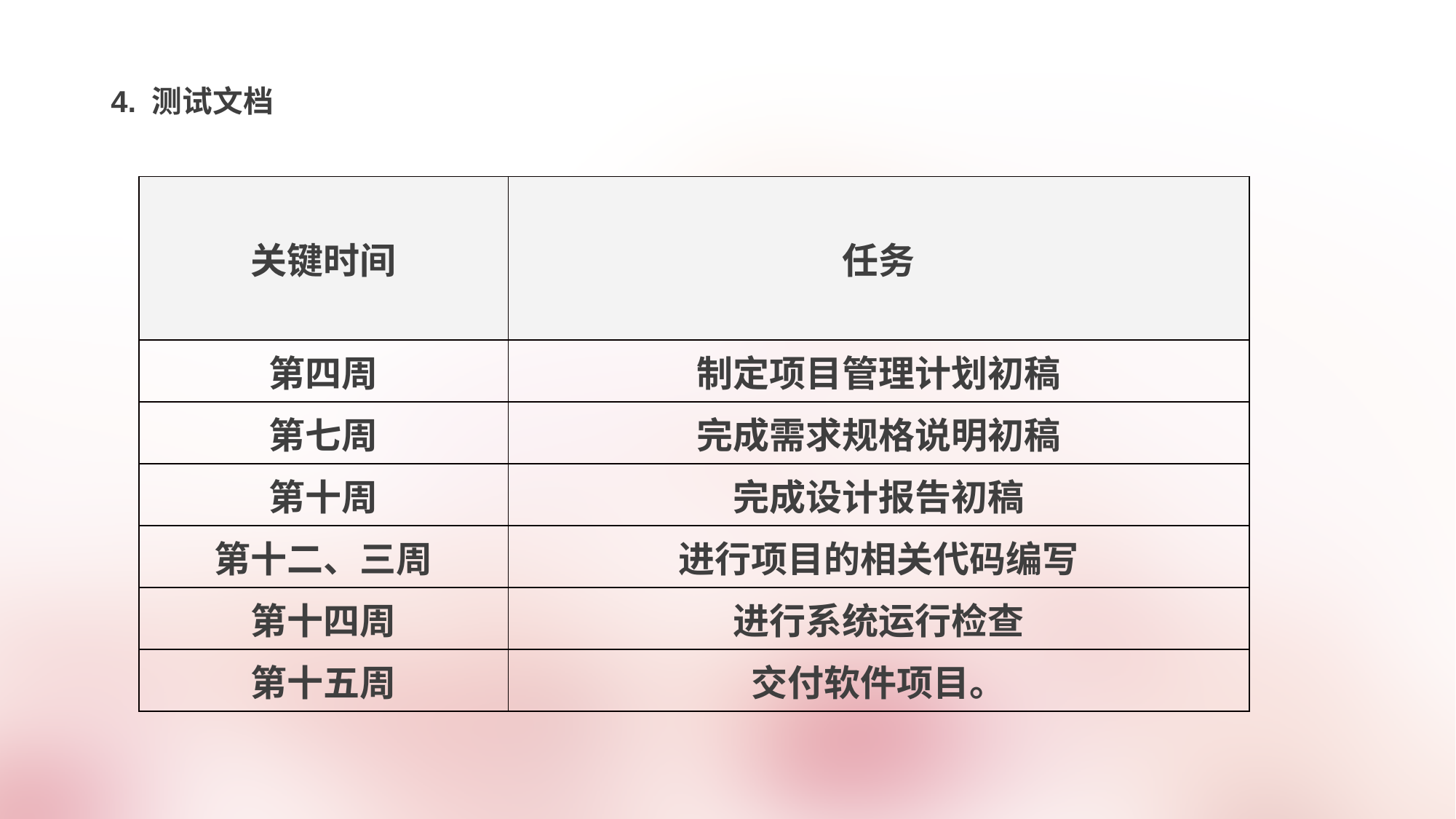

# 4. 测试文档

| 关键时间 | 任务 |
| --- | --- |
| 第四周 | 制定项目管理计划初稿 |
| 第七周 | 完成需求规格说明初稿 |
| 第十周 | 完成设计报告初稿 |
| 第十二、三周 | 进行项目的相关代码编写 |
| 第十四周 | 进行系统运行检查 |
| 第十五周 | 交付软件项目。 |